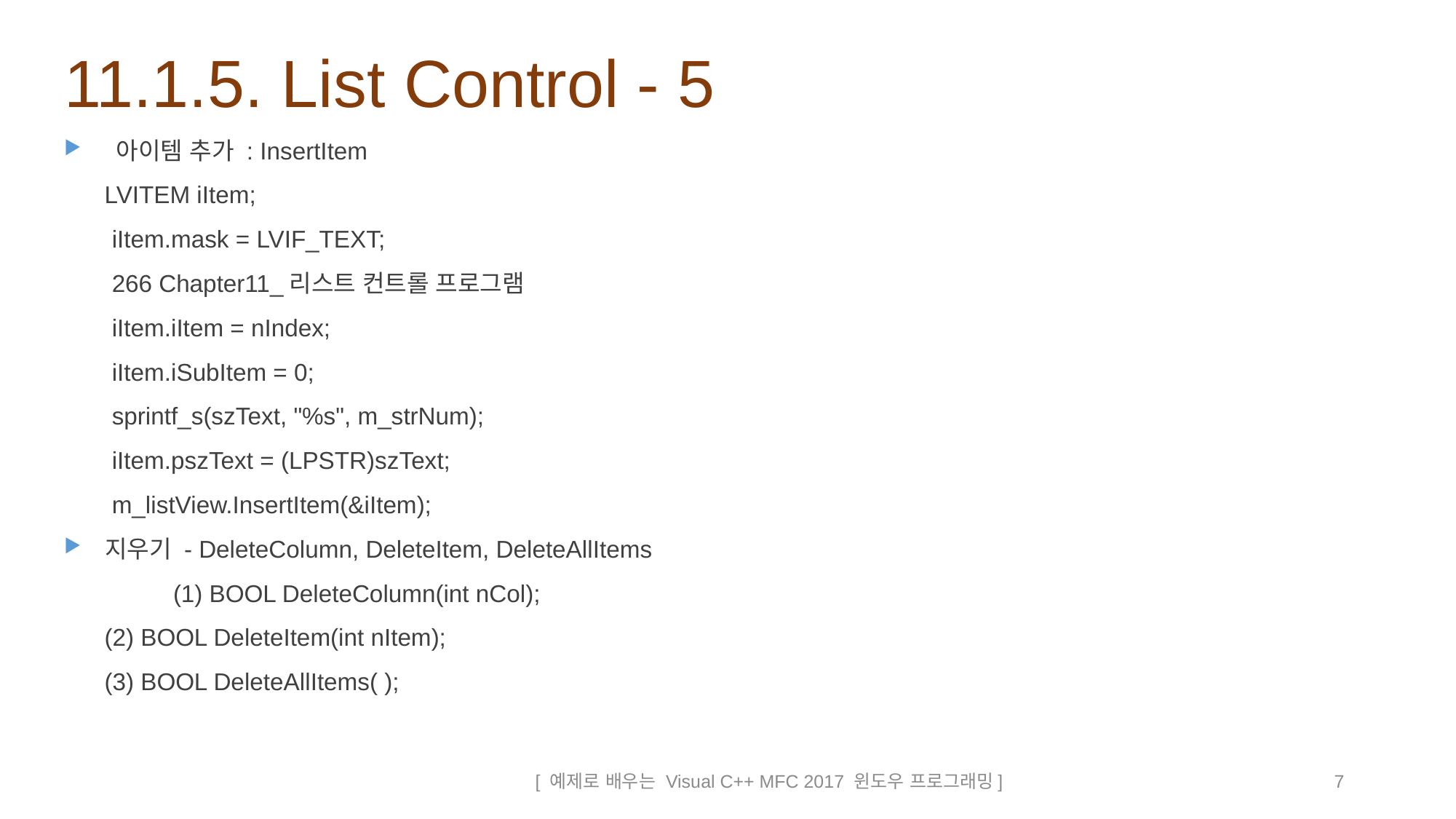

# 11.1.5. List Control - 5

 아이템 추가 : InsertItem
      LVITEM iItem;
iItem.mask = LVIF_TEXT;
266 Chapter11_리스트 컨트롤 프로그램
iItem.iItem = nIndex;
iItem.iSubItem = 0;
sprintf_s(szText, "%s", m_strNum);
iItem.pszText = (LPSTR)szText;
m_listView.InsertItem(&iItem);
지우기 - DeleteColumn, DeleteItem, DeleteAllItems
	(1) BOOL DeleteColumn(int nCol);
      (2) BOOL DeleteItem(int nItem);
      (3) BOOL DeleteAllItems( );

[ 예제로 배우는 Visual C++ MFC 2017 윈도우 프로그래밍]
7